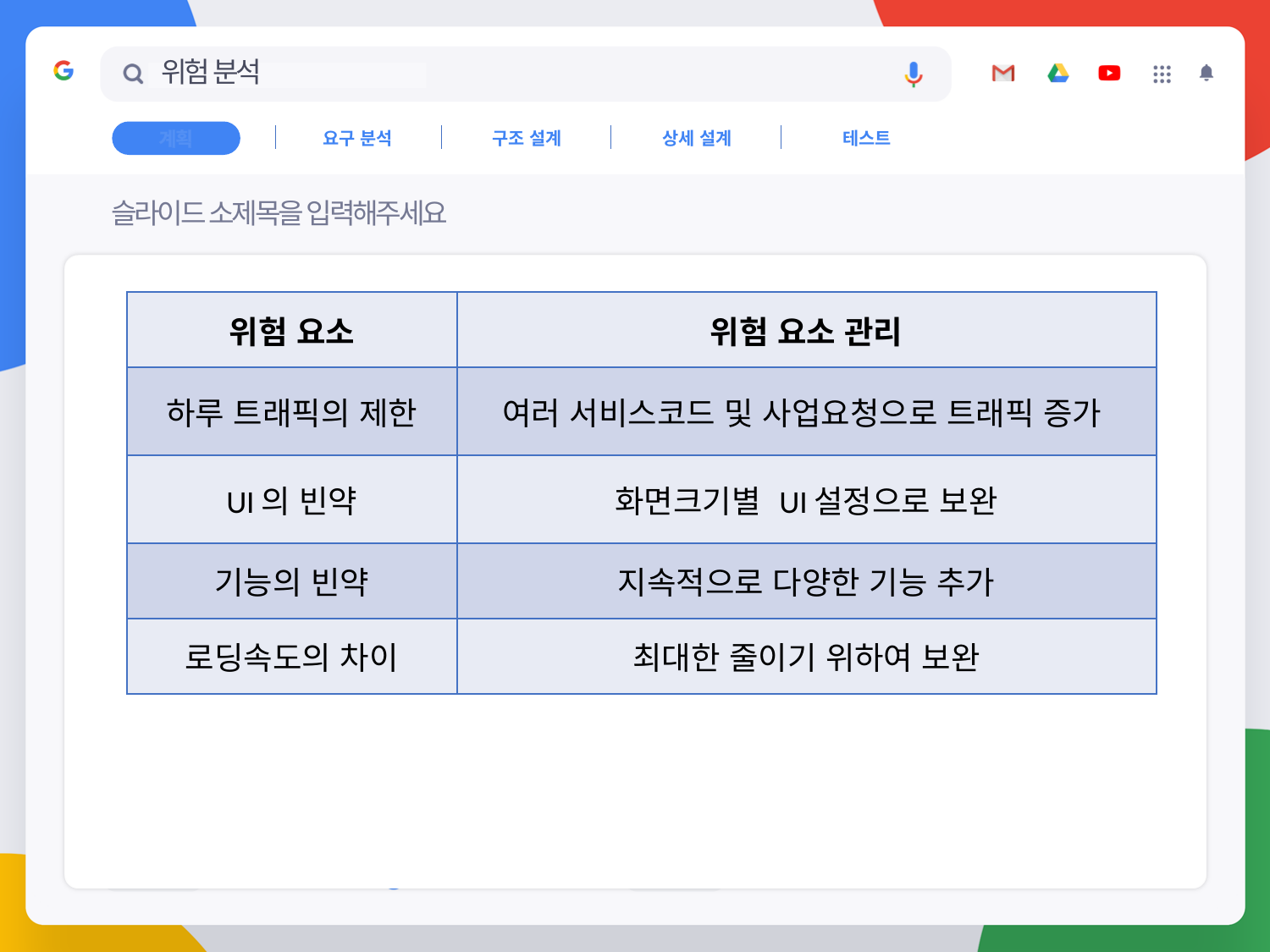

# 위험 분석

요구 분석
구조 설계
상세 설계
테스트
계획
슬라이드 소제목을 입력해주세요
| 위험 요소 | 위험 요소 관리 |
| --- | --- |
| 하루 트래픽의 제한 | 여러 서비스코드 및 사업요청으로 트래픽 증가 |
| UI의 빈약 | 화면크기별 UI설정으로 보완 |
| 기능의 빈약 | 지속적으로 다양한 기능 추가 |
| 로딩속도의 차이 | 최대한 줄이기 위하여 보완 |